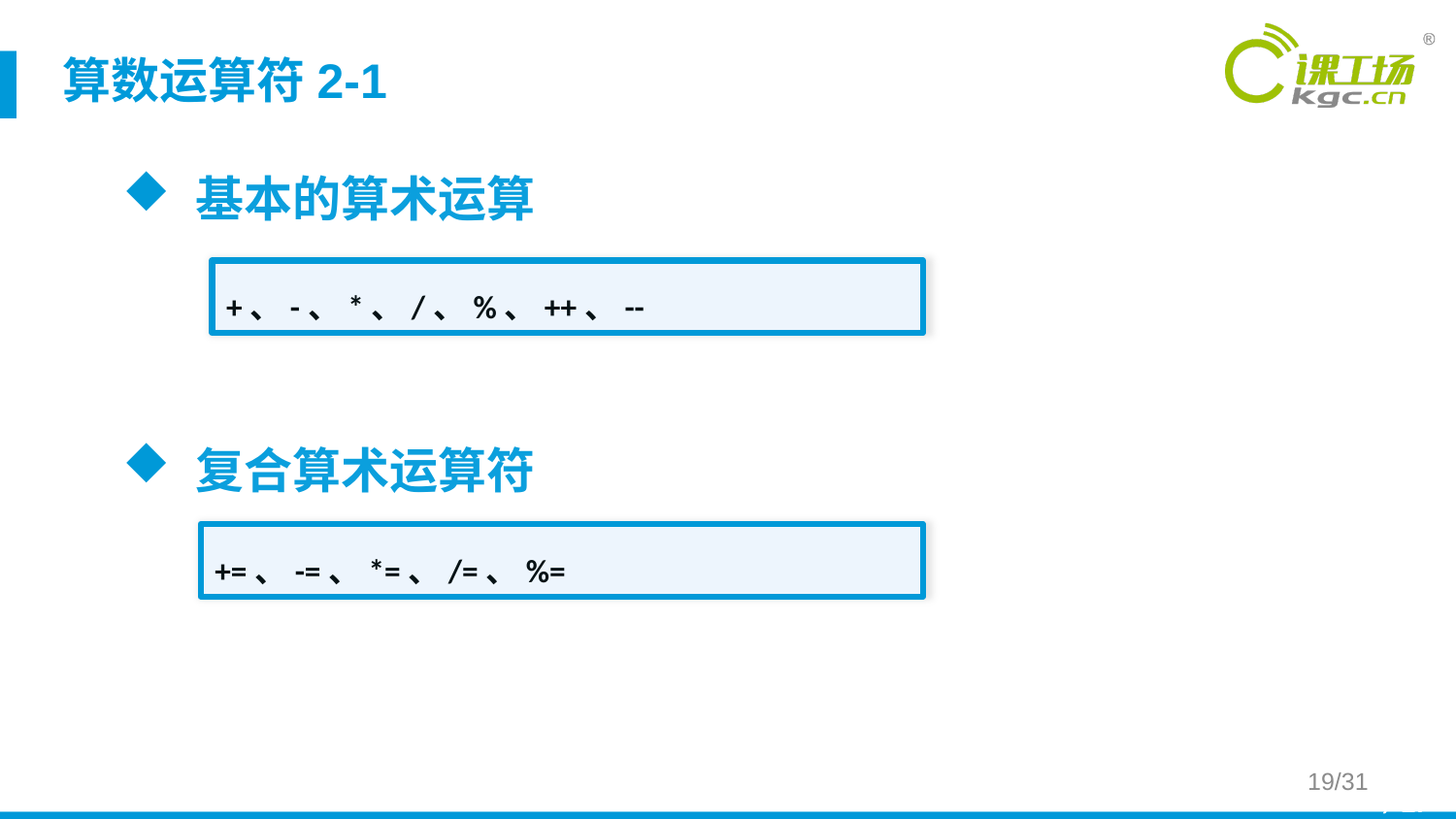

算数运算符2-1
基本的算术运算

复合算术运算符

+、-、*、/、%、++、--
+=、-=、*=、/=、%=
19/31
* / 27